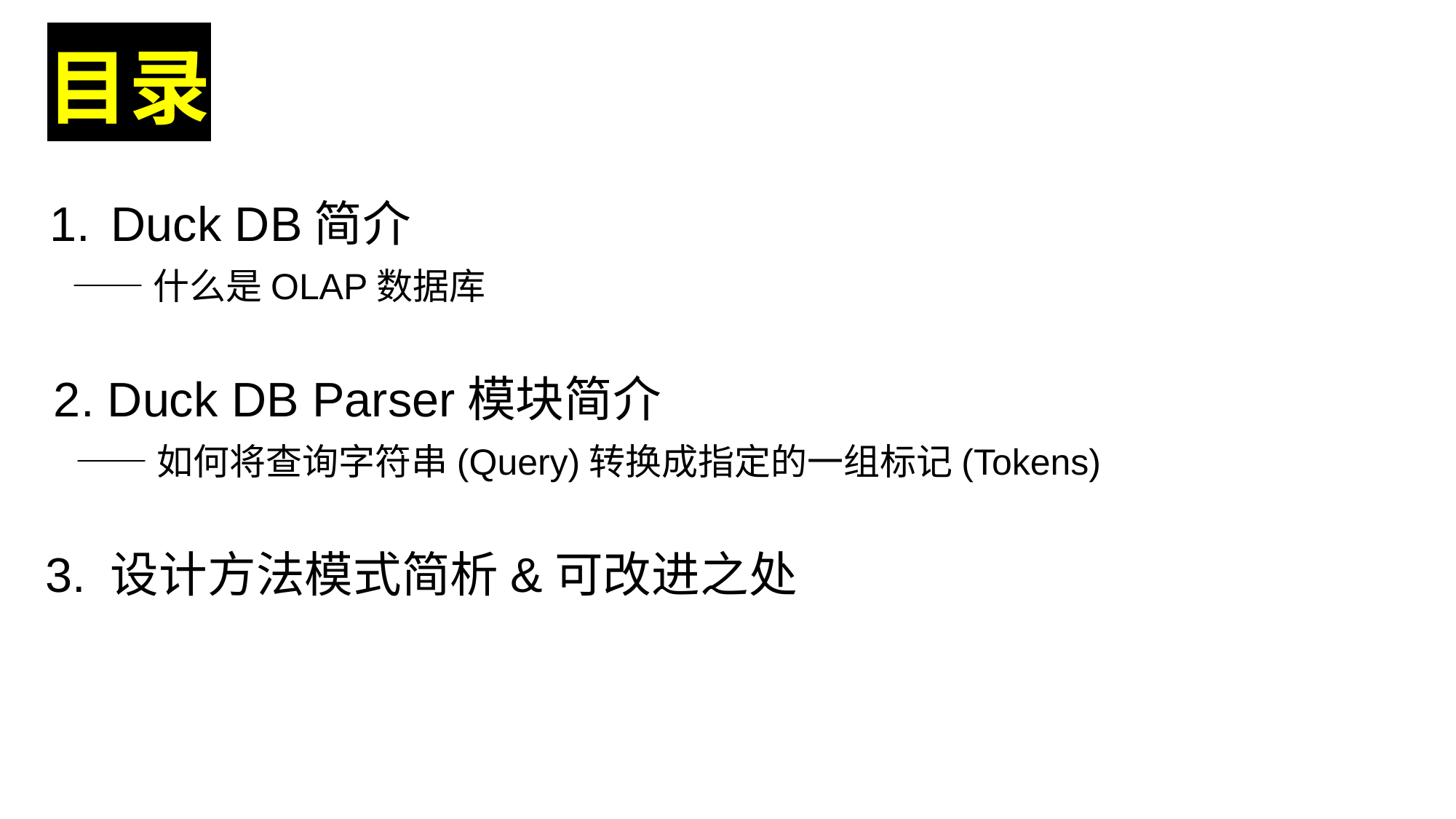

目录
Duck DB简介
  ——什么是OLAP数据库
2. Duck DB Parser模块简介
  ——如何将查询字符串(Query)转换成指定的一组标记(Tokens)
3. 设计方法模式简析&可改进之处